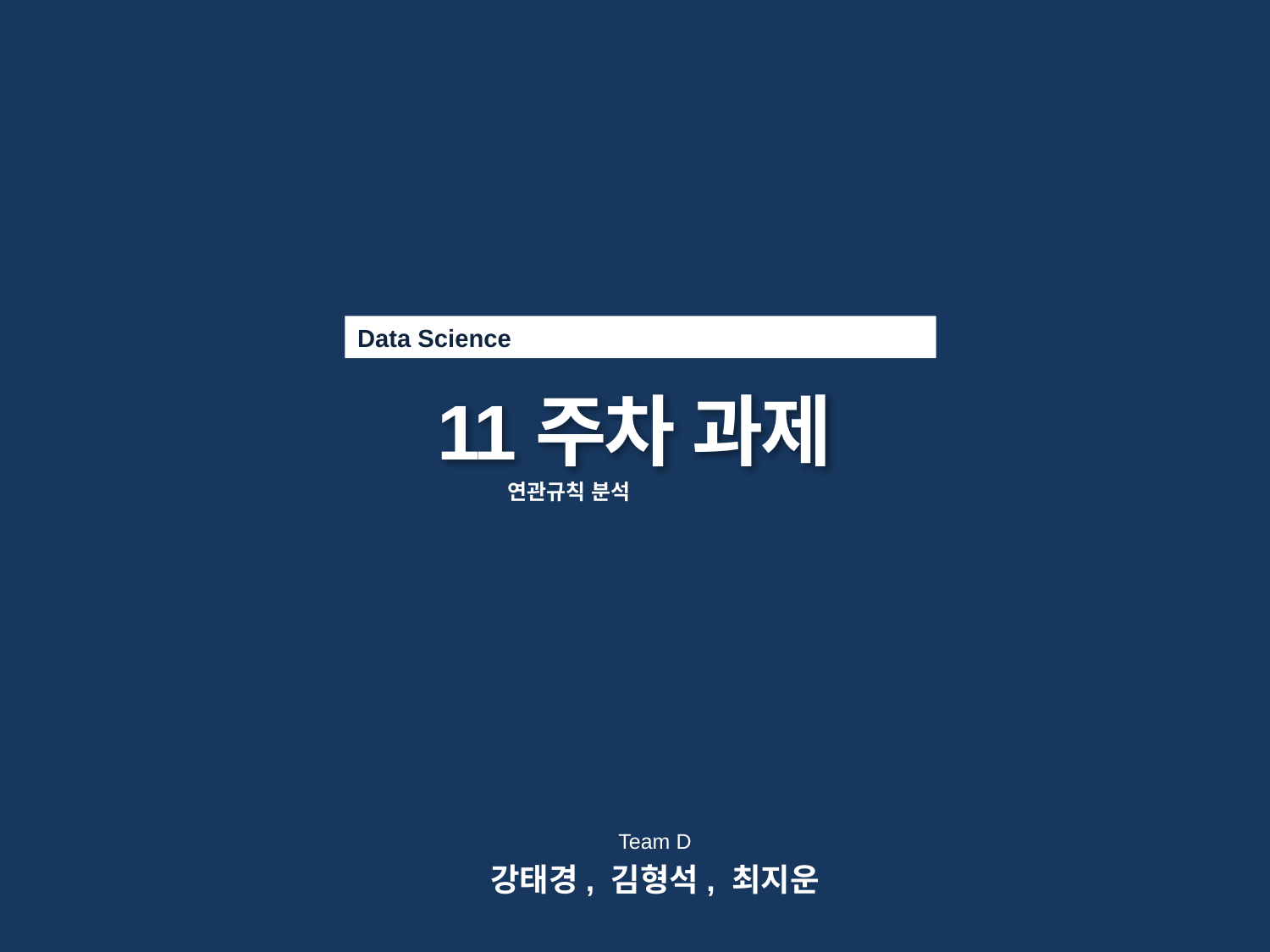

Data Science
11주차 과제
연관규칙 분석
Team D

강태경, 김형석, 최지운